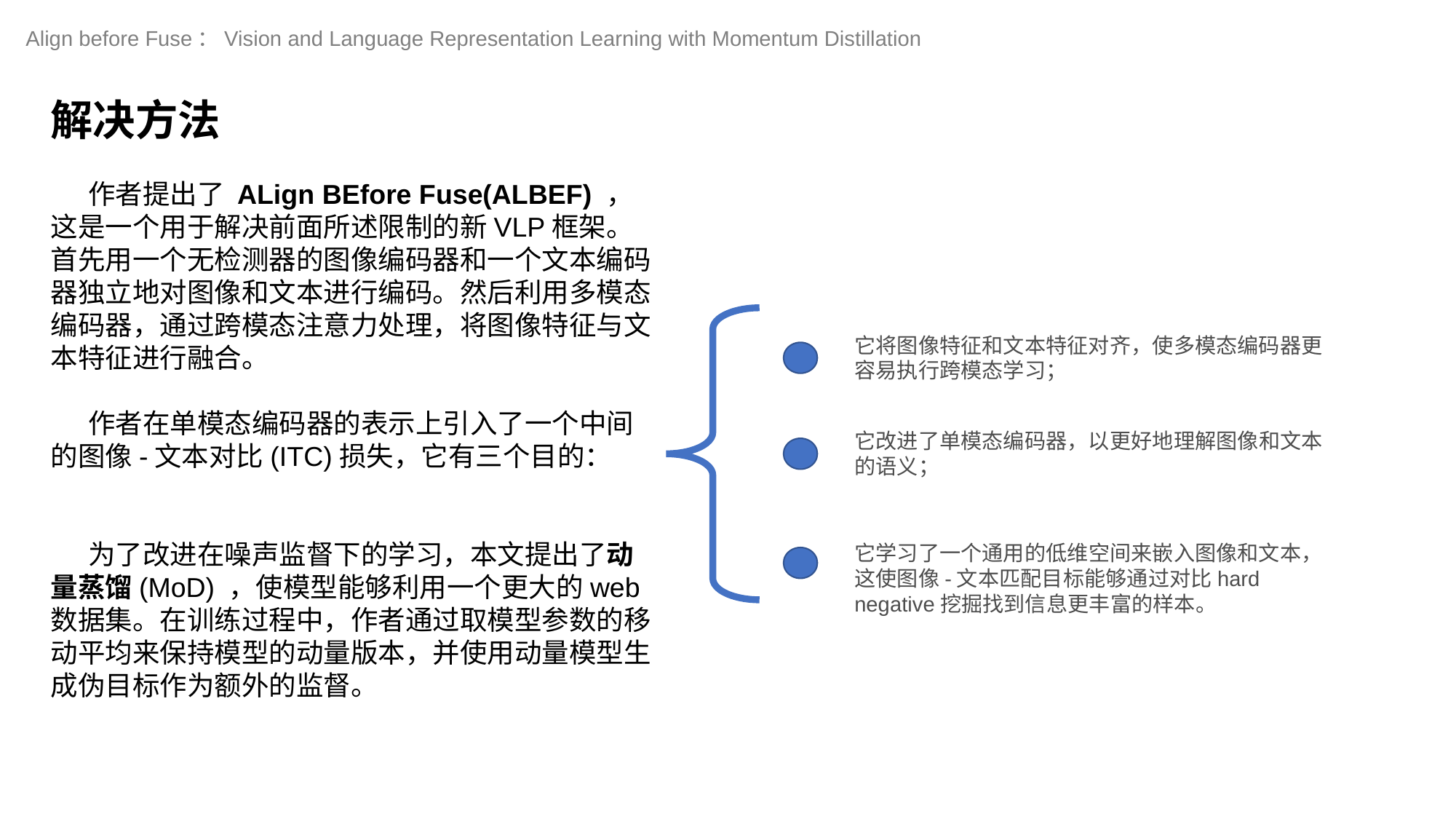

Align before Fuse：Vision and Language Representation Learning with Momentum Distillation
解决方法
     作者提出了 ALign BEfore Fuse(ALBEF) ，这是一个用于解决前面所述限制的新VLP框架。首先用一个无检测器的图像编码器和一个文本编码器独立地对图像和文本进行编码。然后利用多模态编码器，通过跨模态注意力处理，将图像特征与文本特征进行融合。

     作者在单模态编码器的表示上引入了一个中间的图像-文本对比(ITC)损失，它有三个目的：

     为了改进在噪声监督下的学习，本文提出了动量蒸馏(MoD) ，使模型能够利用一个更大的web数据集。在训练过程中，作者通过取模型参数的移动平均来保持模型的动量版本，并使用动量模型生成伪目标作为额外的监督。

它将图像特征和文本特征对齐，使多模态编码器更容易执行跨模态学习；

它改进了单模态编码器，以更好地理解图像和文本的语义；

它学习了一个通用的低维空间来嵌入图像和文本，这使图像-文本匹配目标能够通过对比hard negative挖掘找到信息更丰富的样本。